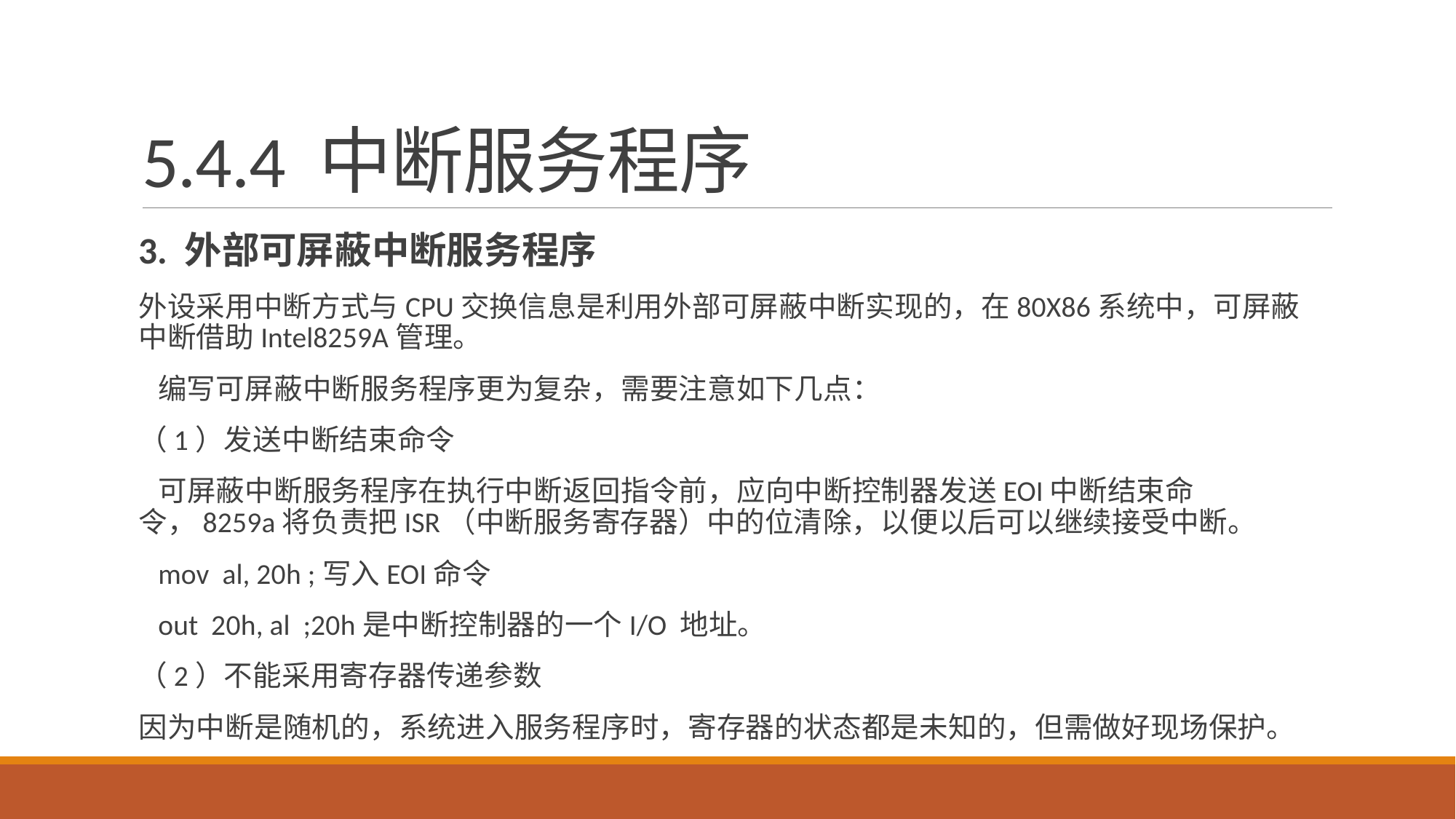

# 5.4.4 中断服务程序
3. 外部可屏蔽中断服务程序
外设采用中断方式与CPU交换信息是利用外部可屏蔽中断实现的，在80X86系统中，可屏蔽中断借助Intel8259A管理。
  编写可屏蔽中断服务程序更为复杂，需要注意如下几点：
（1）发送中断结束命令
  可屏蔽中断服务程序在执行中断返回指令前，应向中断控制器发送EOI中断结束命令，8259a将负责把ISR（中断服务寄存器）中的位清除，以便以后可以继续接受中断。
   mov  al, 20h ;写入EOI命令
   out  20h, al  ;20h是中断控制器的一个I/O 地址。
（2）不能采用寄存器传递参数
因为中断是随机的，系统进入服务程序时，寄存器的状态都是未知的，但需做好现场保护。